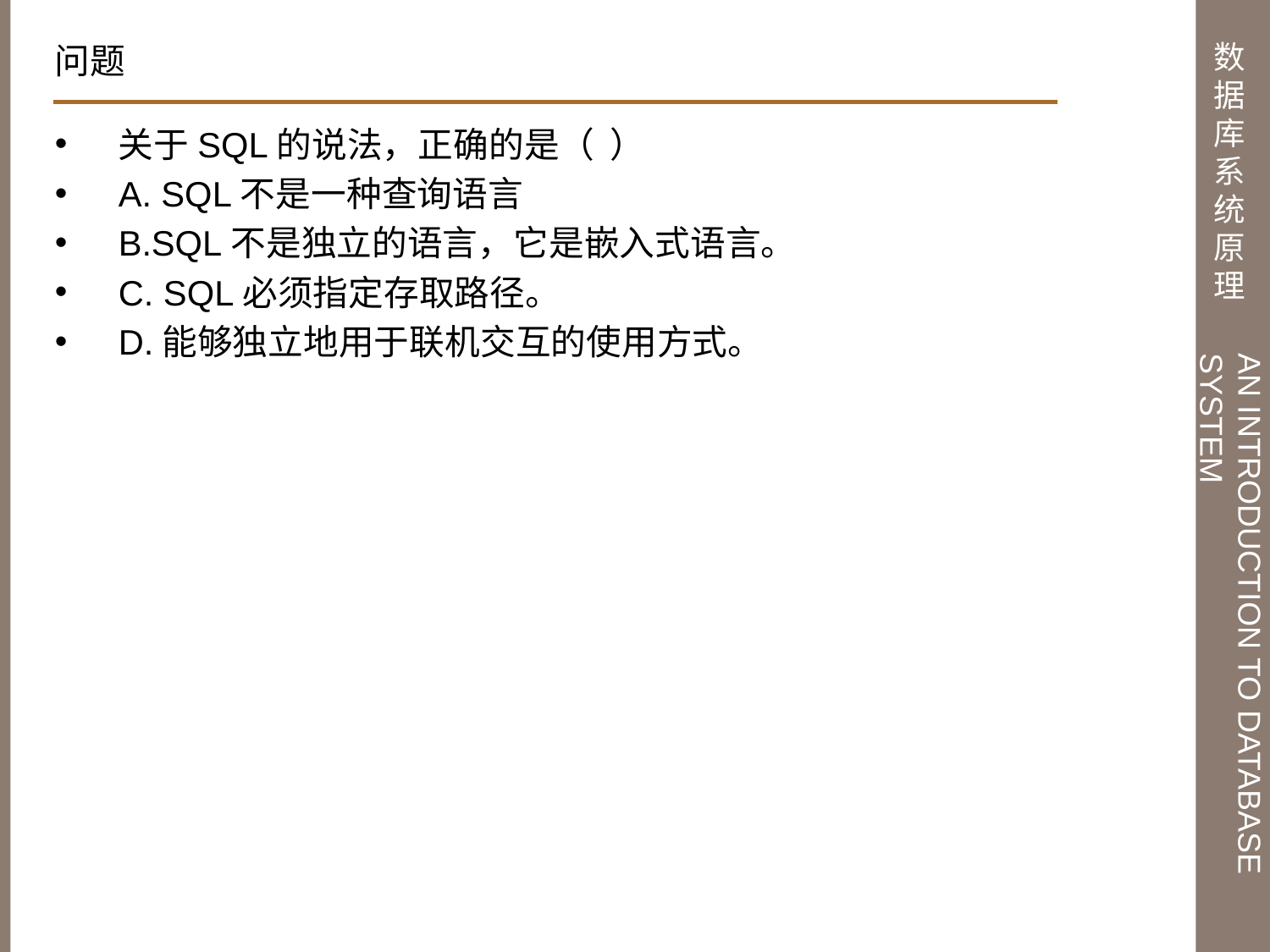

问题
关于SQL的说法，正确的是（  ）
A. SQL不是一种查询语言
B.SQL不是独立的语言，它是嵌入式语言。
C. SQL必须指定存取路径。
D.能够独立地用于联机交互的使用方式。